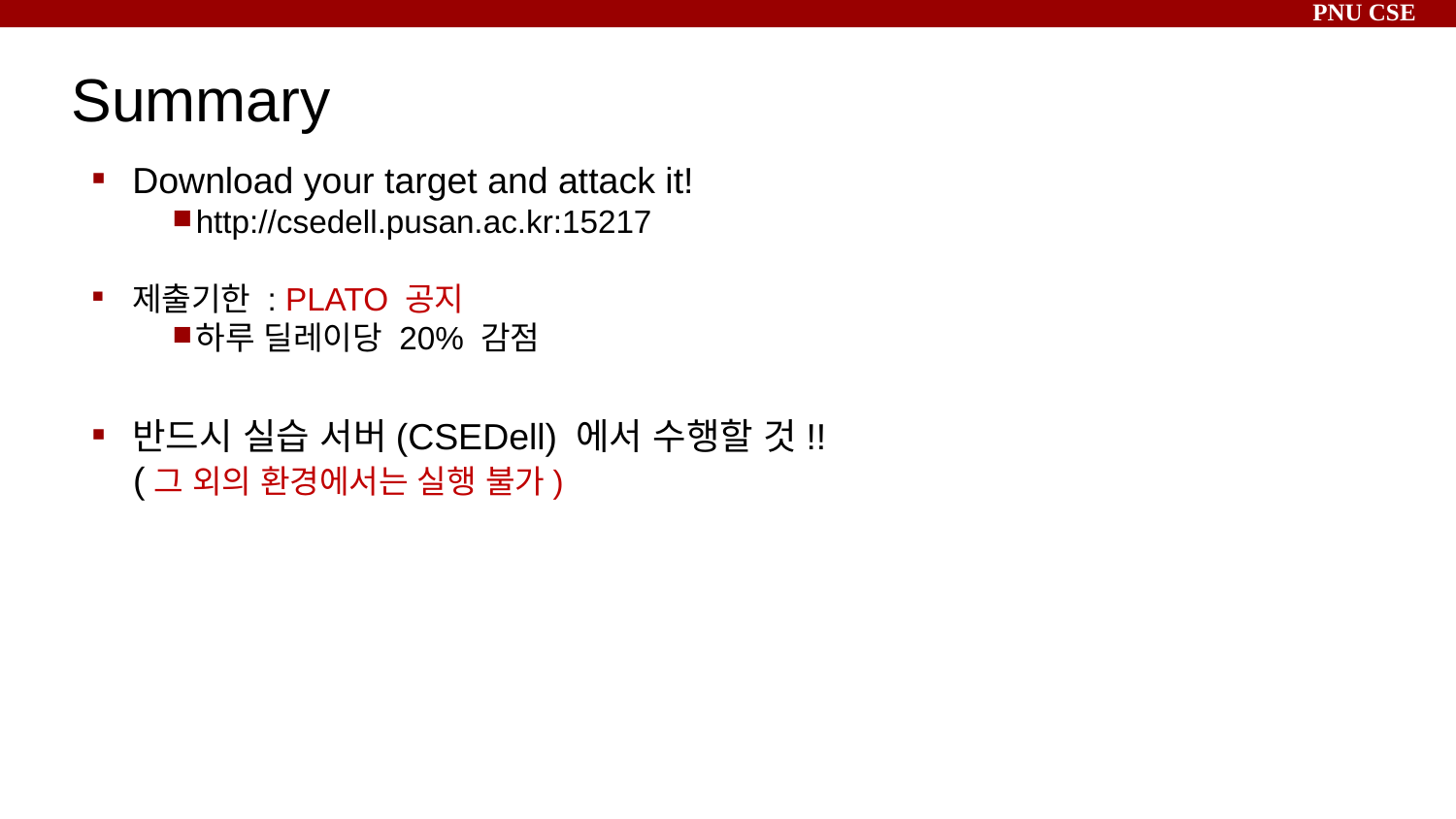

# Summary
Download your target and attack it!
http://csedell.pusan.ac.kr:15217

제출기한 : PLATO 공지
하루 딜레이당 20% 감점

반드시 실습 서버(CSEDell) 에서 수행할 것!!
    (그 외의 환경에서는 실행 불가)